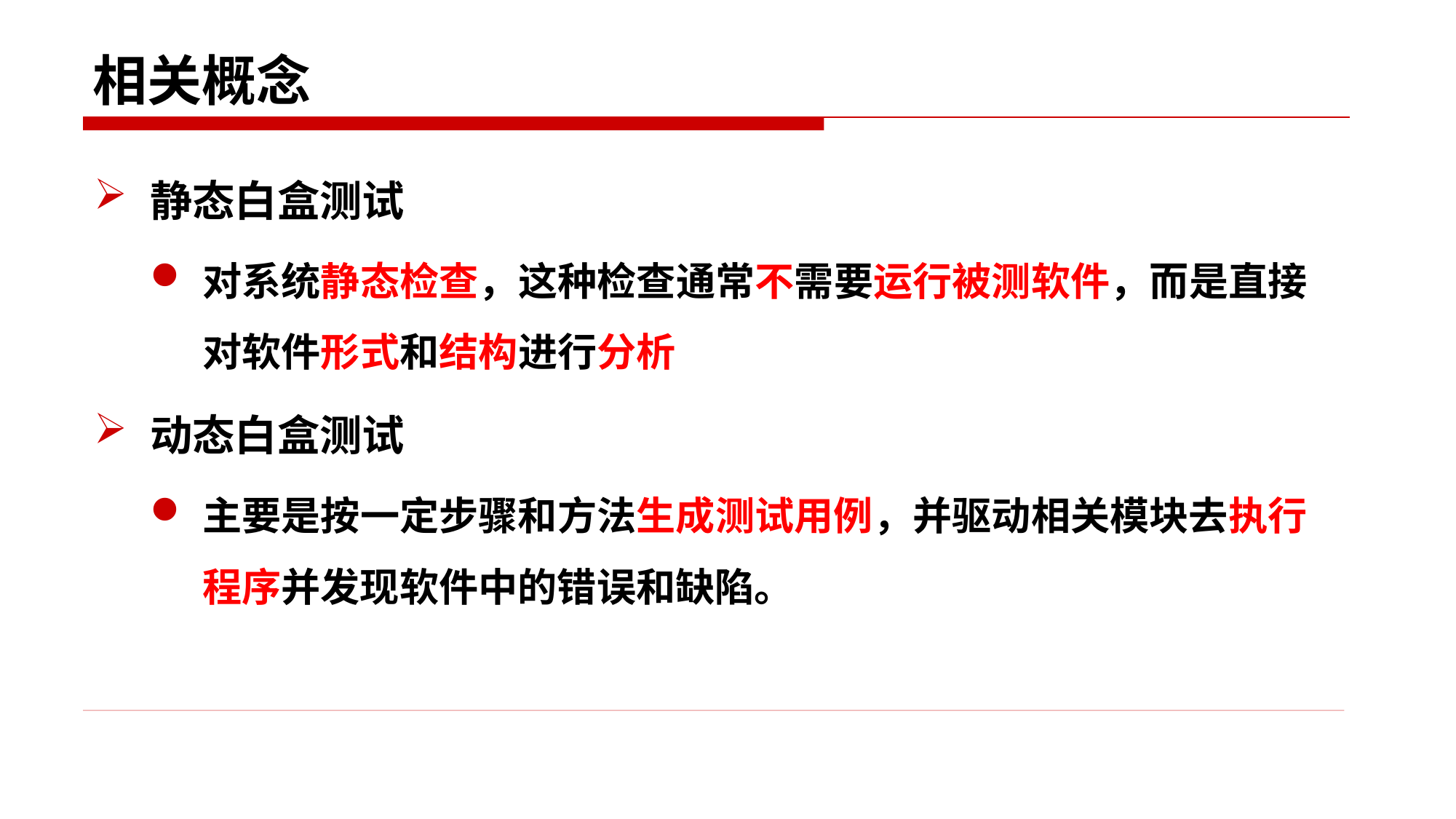

# 相关概念
静态白盒测试
对系统静态检查，这种检查通常不需要运行被测软件，而是直接对软件形式和结构进行分析
动态白盒测试
主要是按一定步骤和方法生成测试用例，并驱动相关模块去执行程序并发现软件中的错误和缺陷。